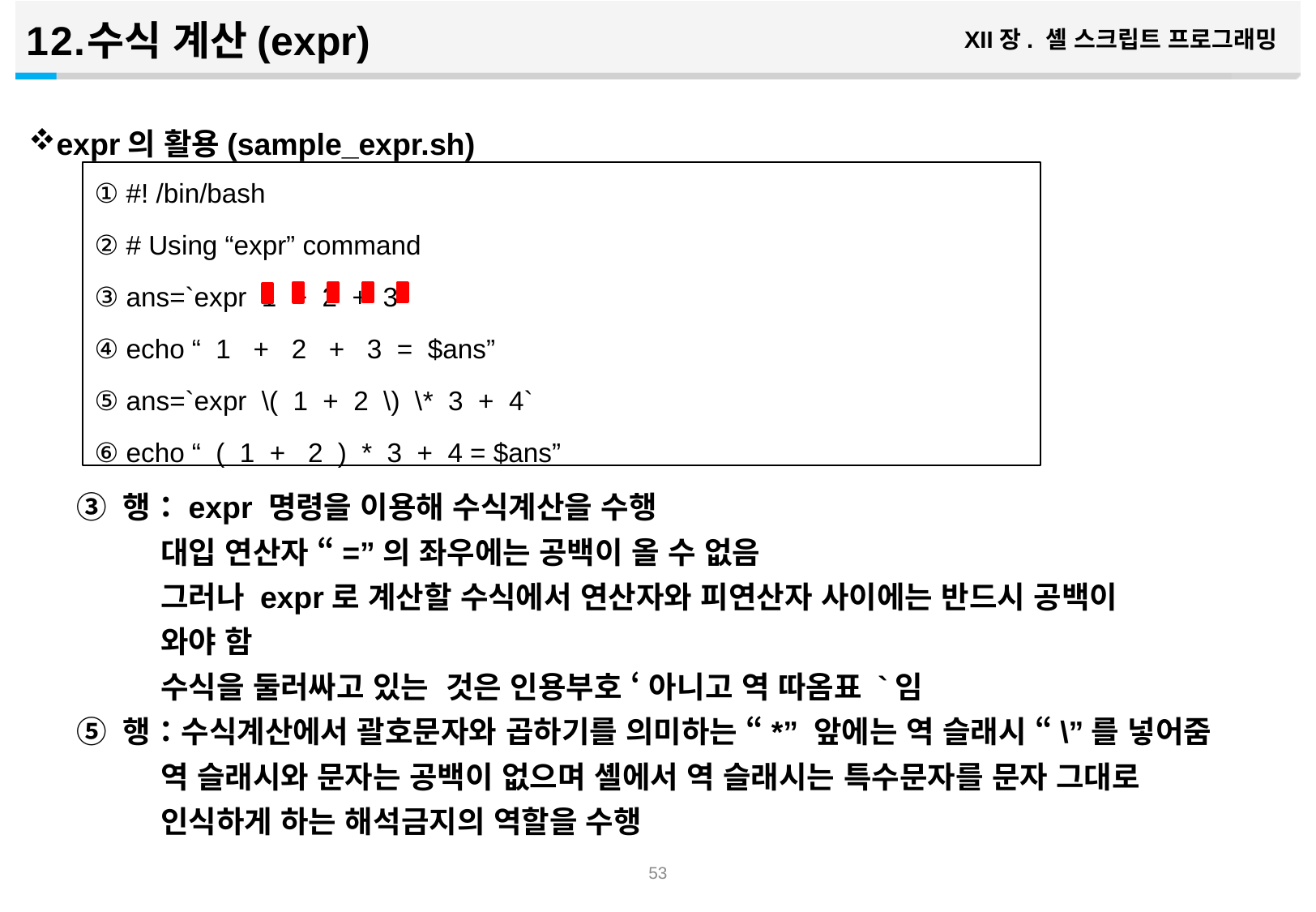

수식 계산(expr)
XII장. 셸 스크립트 프로그래밍
expr의 활용(sample_expr.sh)

③ 행：expr 명령을 이용해 수식계산을 수행
         대입 연산자 “=”의 좌우에는 공백이 올 수 없음
         그러나 expr로 계산할 수식에서 연산자와 피연산자 사이에는 반드시 공백이
         와야 함
         수식을 둘러싸고 있는  것은 인용부호 ‘ 아니고 역 따옴표 `임
⑤ 행：수식계산에서 괄호문자와 곱하기를 의미하는 “*” 앞에는 역 슬래시 “\”를 넣어줌
         역 슬래시와 문자는 공백이 없으며 셸에서 역 슬래시는 특수문자를 문자 그대로
         인식하게 하는 해석금지의 역할을 수행
① #! /bin/bash
② # Using “expr” command
③ ans=`expr  1  +  2  +  3’
④ echo “  1   +   2   +   3  =  $ans”
⑤ ans=`expr  \(  1  +  2  \)  \*  3  +  4`
⑥ echo “  (  1  +   2  )  *  3  +  4 = $ans”

53